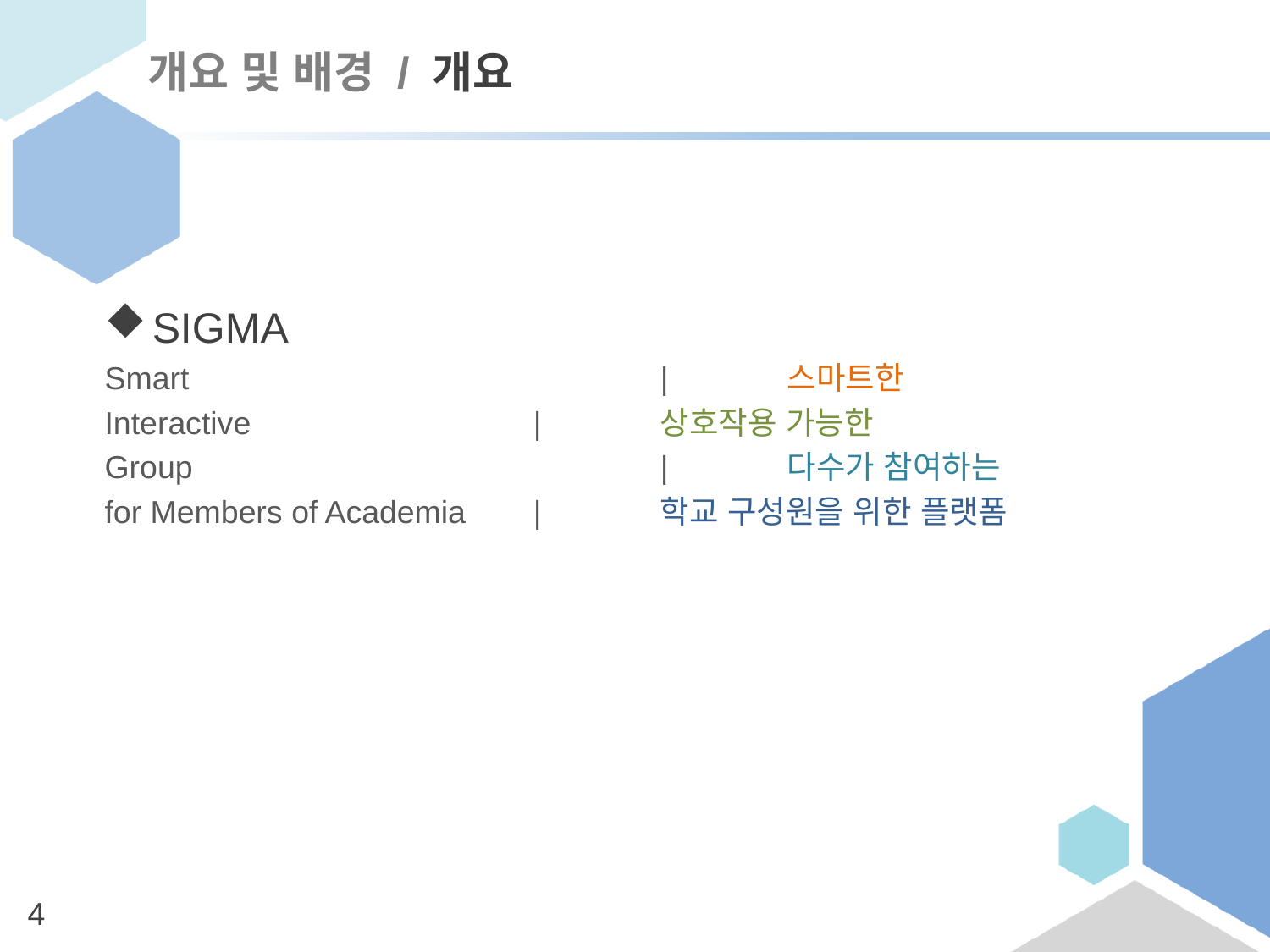

# 개요 및 배경 / 개요

SIGMA
Smart				|	스마트한
Interactive			|	상호작용 가능한
Group				|	다수가 참여하는
for Members of Academia	| 	학교 구성원을 위한 플랫폼
4